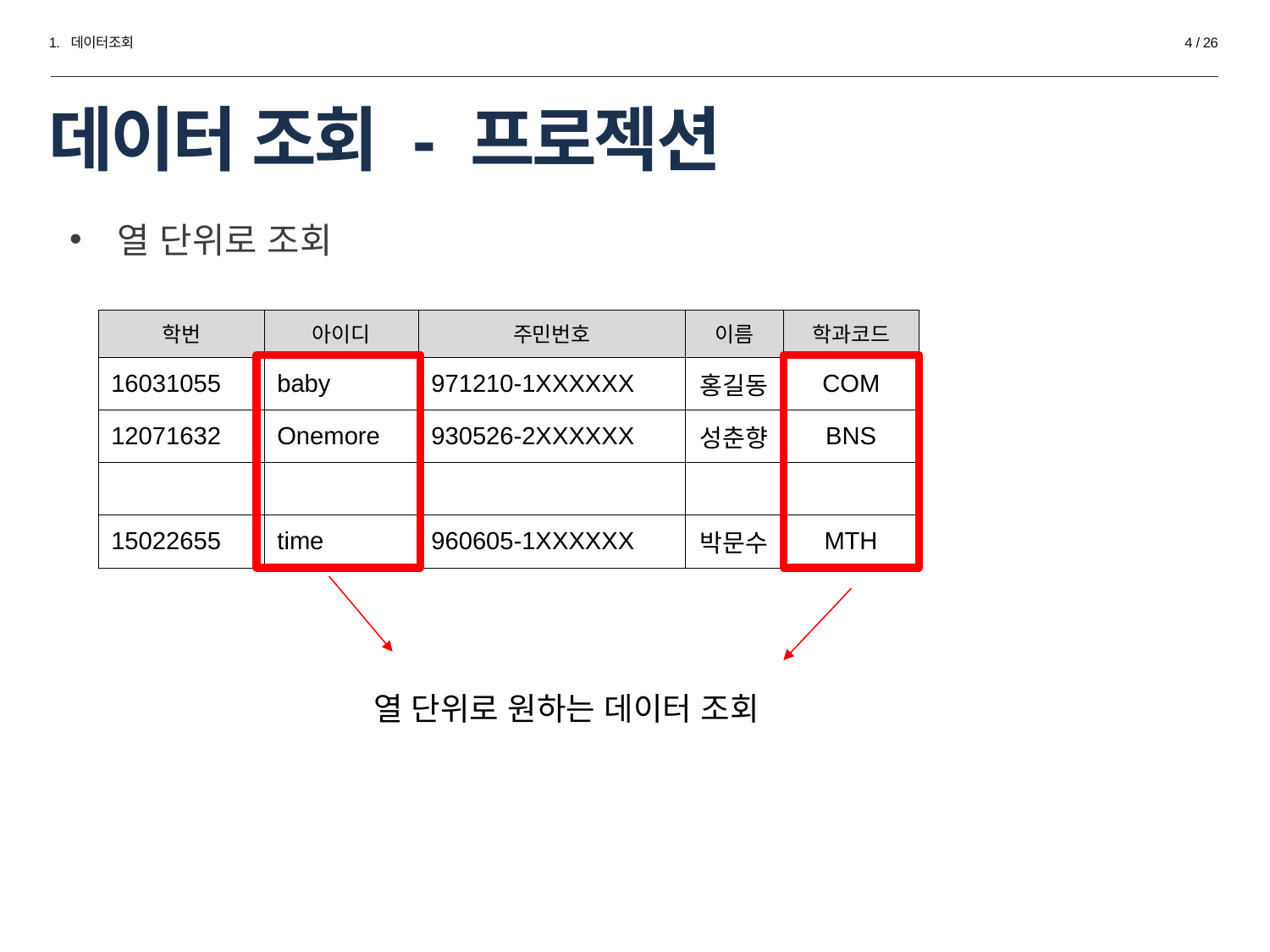

1.  데이터조회
4 / 26
# 데이터 조회 - 프로젝션
열 단위로 조회

| 학번 | 아이디 | 주민번호 | 이름 | 학과코드 |
| --- | --- | --- | --- | --- |
| 16031055 | baby | 971210-1XXXXXX | 홍길동 | COM |
| 12071632 | Onemore | 930526-2XXXXXX | 성춘향 | BNS |
|  |  |  |  |  |
| 15022655 | time | 960605-1XXXXXX | 박문수 | MTH |

열 단위로 원하는 데이터 조회